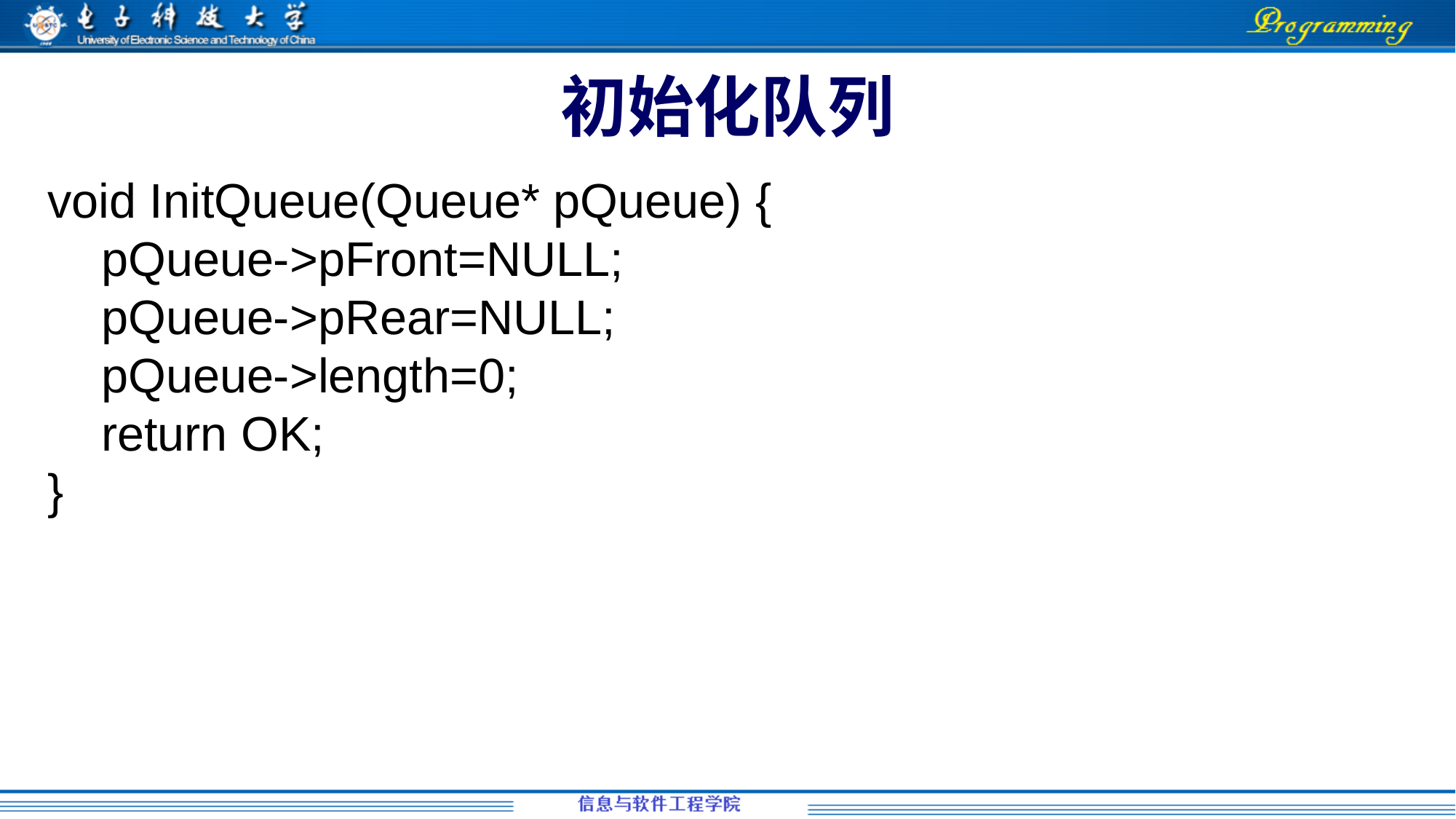

# 初始化队列
void InitQueue(Queue* pQueue) {
    pQueue->pFront=NULL;
    pQueue->pRear=NULL;
    pQueue->length=0;
    return OK;
}